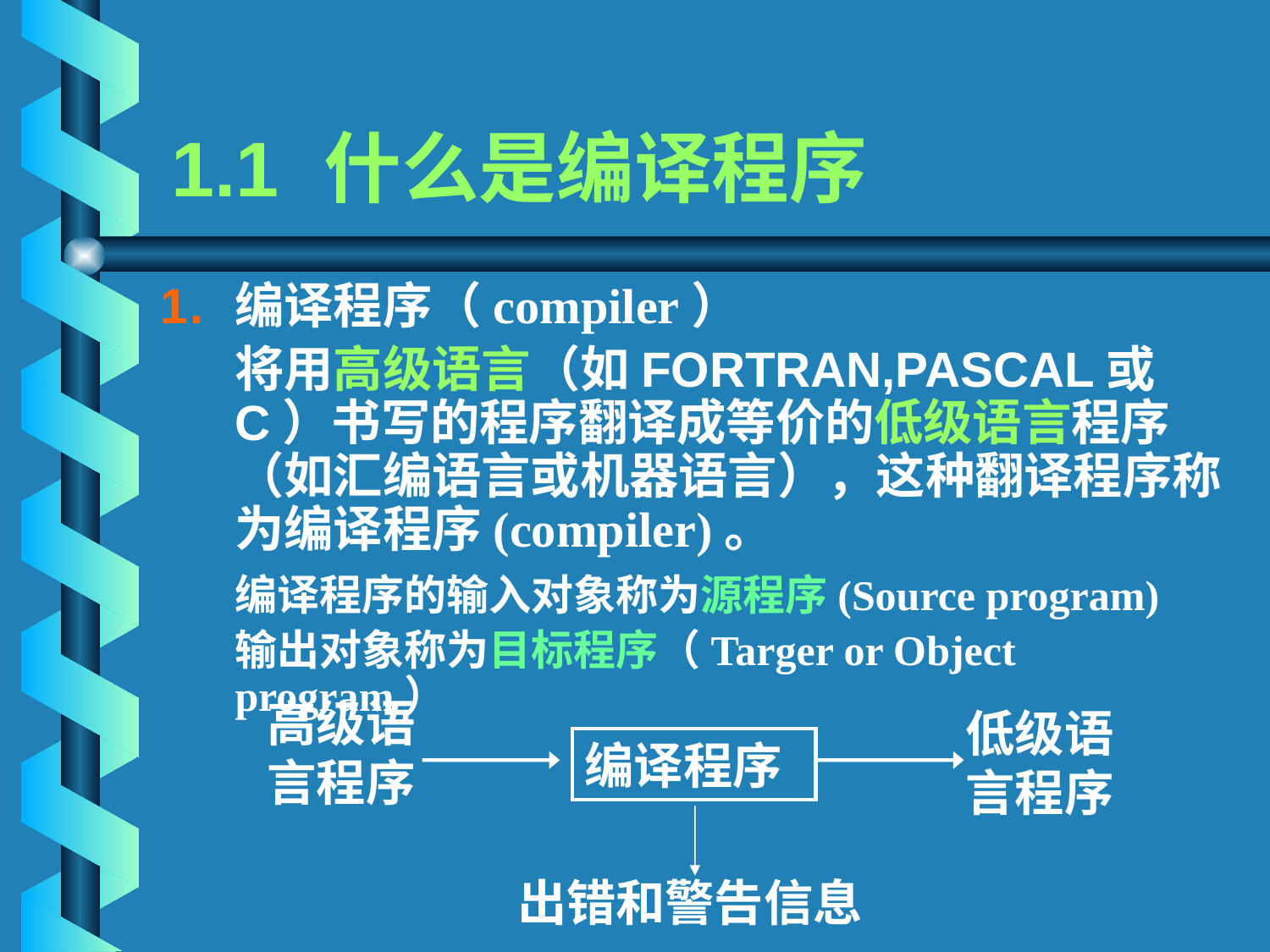

# 1.1 什么是编译程序
编译程序（compiler）
	将用高级语言（如FORTRAN,PASCAL或C）书写的程序翻译成等价的低级语言程序（如汇编语言或机器语言），这种翻译程序称为编译程序(compiler)。
	编译程序的输入对象称为源程序(Source program)
	输出对象称为目标程序（Targer or Object program）
高级语言程序
低级语言程序
编译程序

出错和警告信息